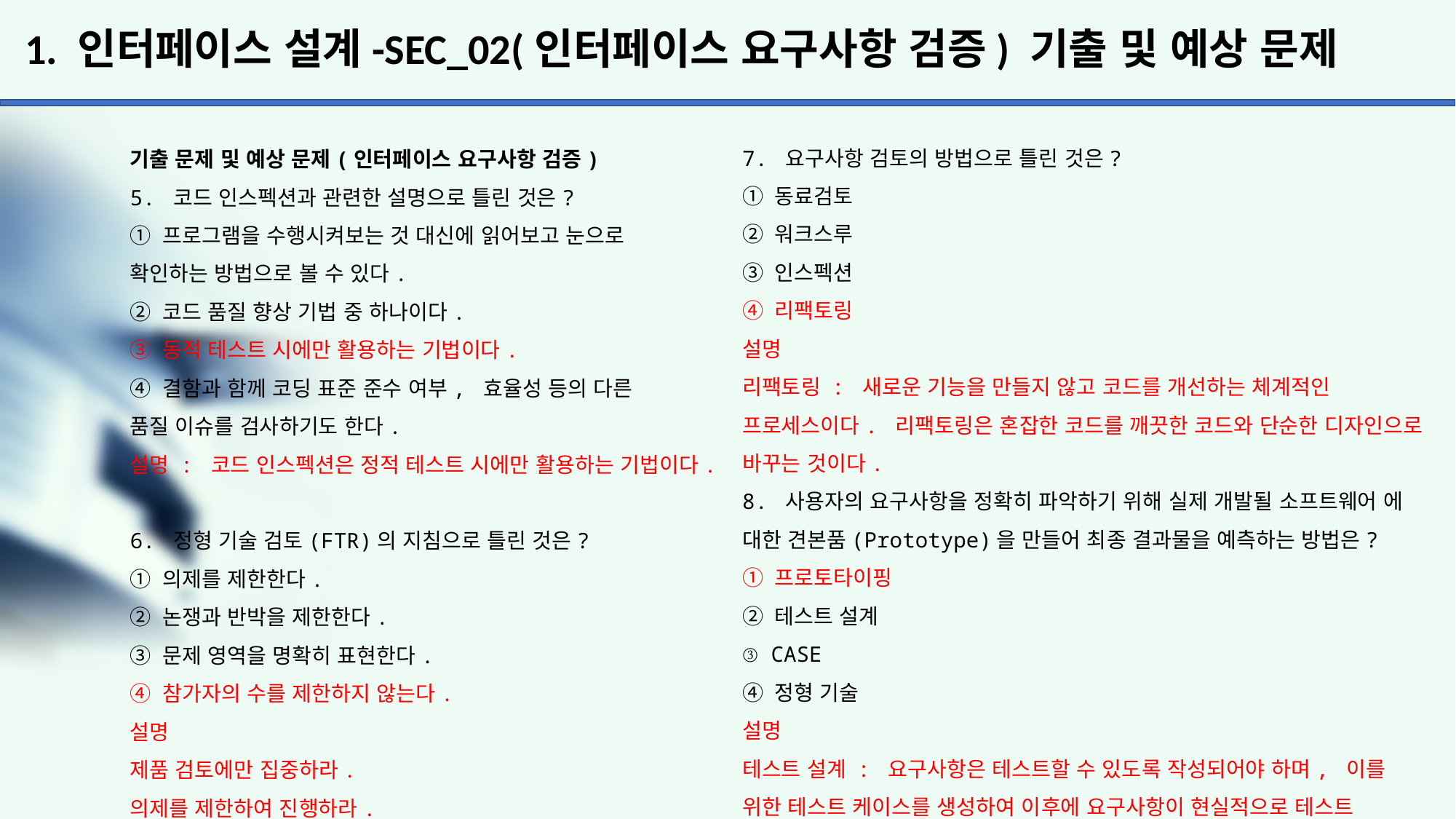

# 1. 인터페이스 설계-SEC_02(인터페이스 요구사항 검증) 기출 및 예상 문제
7. 요구사항 검토의 방법으로 틀린 것은?
① 동료검토
② 워크스루
③ 인스펙션
④ 리팩토링
설명
리팩토링 : 새로운 기능을 만들지 않고 코드를 개선하는 체계적인 프로세스이다. 리팩토링은 혼잡한 코드를 깨끗한 코드와 단순한 디자인으로 바꾸는 것이다.
8. 사용자의 요구사항을 정확히 파악하기 위해 실제 개발될 소프트웨어 에 대한 견본품(Prototype)을 만들어 최종 결과물을 예측하는 방법은?
① 프로토타이핑
② 테스트 설계
③ CASE
④ 정형 기술
설명
테스트 설계 : 요구사항은 테스트할 수 있도록 작성되어야 하며, 이를
위한 테스트 케이스를 생성하여 이후에 요구사항이 현실적으로 테스트
가능하지를 검토한다.
CASE 도구 : 일관성 분석을 통해서 요구사항 변경사항의 추적 및 분석,
관리하고, 표준 준수 여부를 확인하는 도구이다.
정형 기술 : 소프트웨어 개발 산출물 대상 요구사항 확인 및 검증을
수행하는 방법이다.
기출 문제 및 예상 문제(인터페이스 요구사항 검증)
5. 코드 인스펙션과 관련한 설명으로 틀린 것은?
① 프로그램을 수행시켜보는 것 대신에 읽어보고 눈으로
확인하는 방법으로 볼 수 있다.
② 코드 품질 향상 기법 중 하나이다.
③ 동적 테스트 시에만 활용하는 기법이다.
④ 결함과 함께 코딩 표준 준수 여부, 효율성 등의 다른
품질 이슈를 검사하기도 한다.
설명 : 코드 인스펙션은 정적 테스트 시에만 활용하는 기법이다.

6. 정형 기술 검토(FTR)의 지침으로 틀린 것은?
① 의제를 제한한다.
② 논쟁과 반박을 제한한다.
③ 문제 영역을 명확히 표현한다.
④ 참가자의 수를 제한하지 않는다.
설명
제품 검토에만 집중하라.
의제를 제한하여 진행하라.
논쟁과 반박을 제한하라
문제영역을 정확히 표현하라.
해결책이나 개선책에 대해서는 논하지 말라
참가자의 수를 제한하고 사전 준비를 강요하라.
자원과 시간 일정을 할당하라.
모든 검토자들을 위해 의미 있는 훈련을 시행하라.
검토자들은 사전에 작성되어진 메모를 공유하라.
검토의 과정과 결과를 재검토하라.